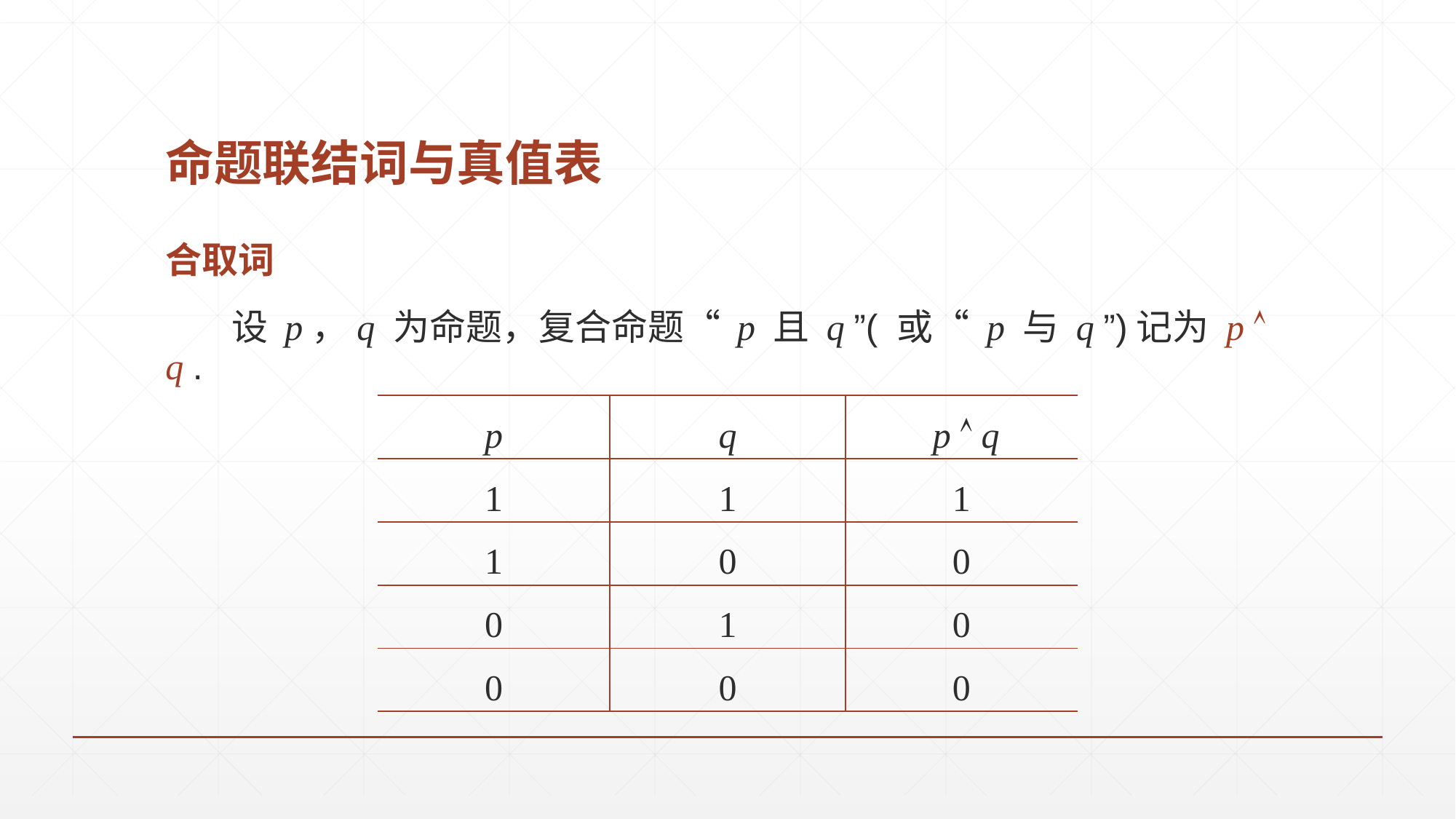

# 命题联结词与真值表
合取词
       设 p，q 为命题，复合命题“ p 且 q ”( 或“ p 与 q ”)记为 p ∧ q .

| p | q | p ∧ q |
| --- | --- | --- |
| 1 | 1 | 1 |
| 1 | 0 | 0 |
| 0 | 1 | 0 |
| 0 | 0 | 0 |